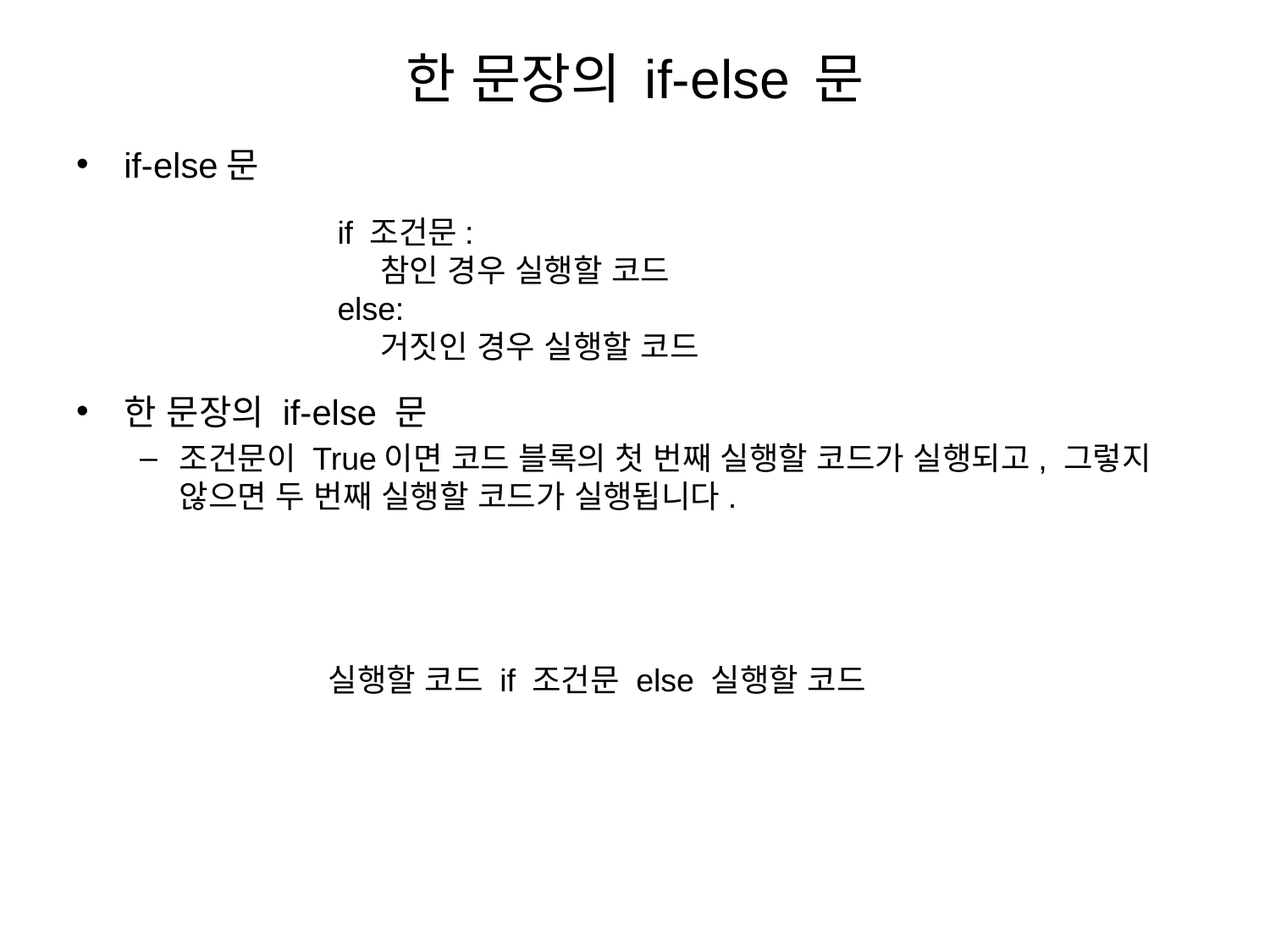

# 한 문장의 if-else 문
if-else문

한 문장의 if-else 문
조건문이 True이면 코드 블록의 첫 번째 실행할 코드가 실행되고, 그렇지 않으면 두 번째 실행할 코드가 실행됩니다.
if 조건문:
    참인 경우 실행할 코드
else:
    거짓인 경우 실행할 코드
실행할 코드 if 조건문 else 실행할 코드